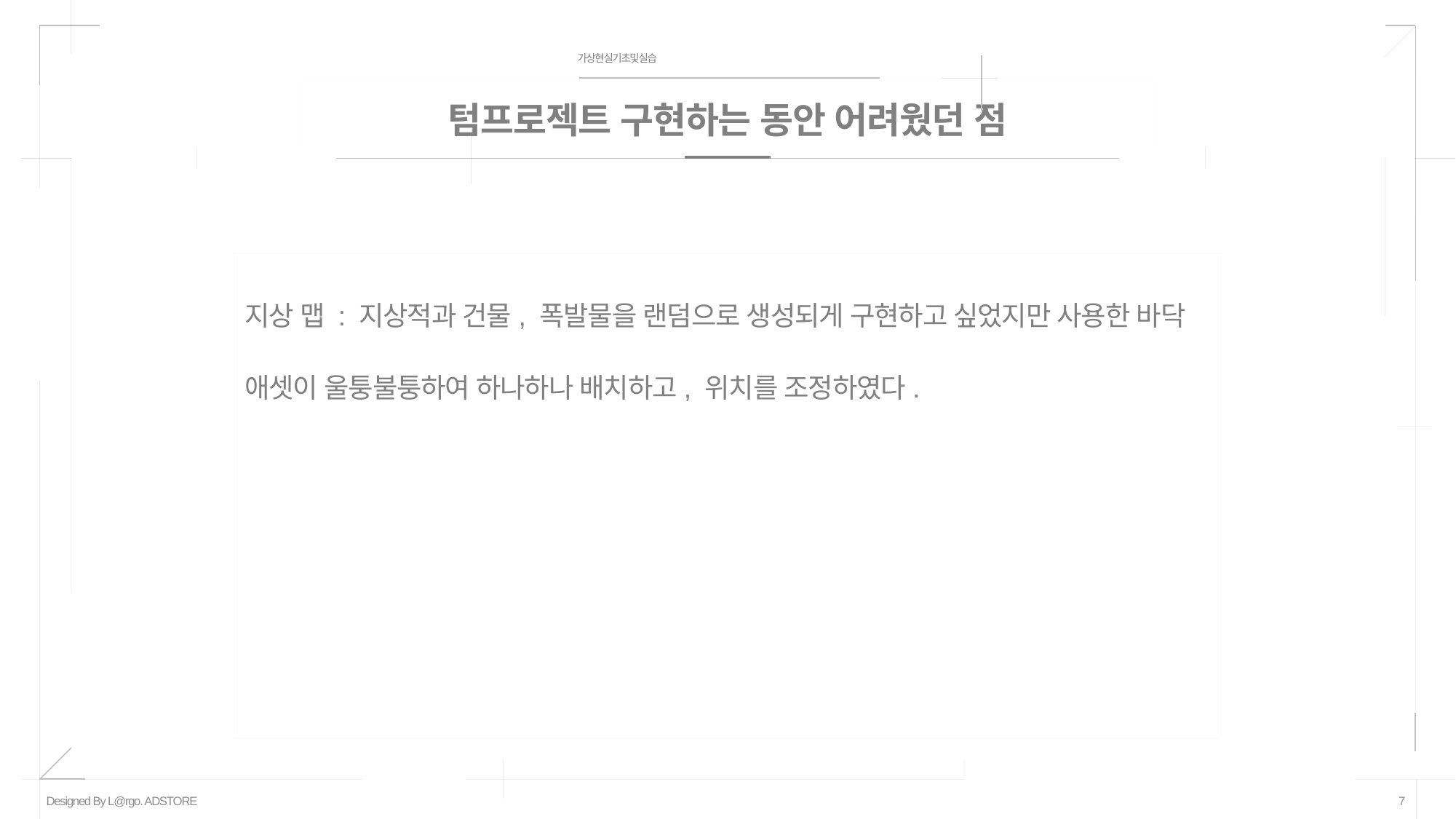

가상현실기초및실습
# 텀프로젝트 구현하는 동안 어려웠던 점
지상 맵 : 지상적과 건물, 폭발물을 랜덤으로 생성되게 구현하고 싶었지만 사용한 바닥 애셋이 울퉁불퉁하여 하나하나 배치하고, 위치를 조정하였다.

Designed By L@rgo. ADSTORE
7